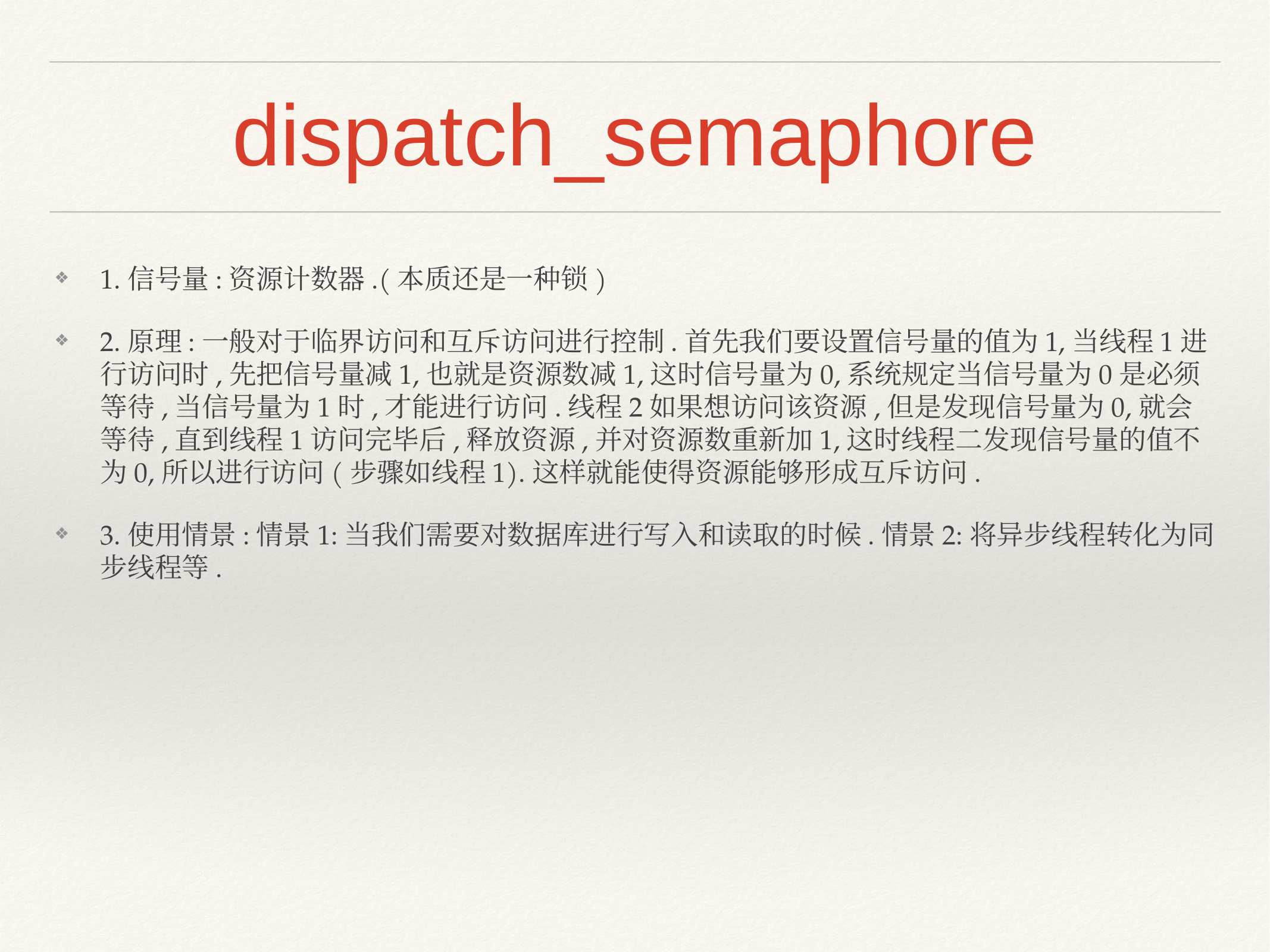

# dispatch_semaphore
1.信号量:资源计数器.(本质还是一种锁)
2.原理:一般对于临界访问和互斥访问进行控制.首先我们要设置信号量的值为1,当线程1进行访问时,先把信号量减1,也就是资源数减1,这时信号量为0,系统规定当信号量为0是必须等待,当信号量为1时,才能进行访问.线程2如果想访问该资源,但是发现信号量为0,就会等待,直到线程1访问完毕后,释放资源,并对资源数重新加1,这时线程二发现信号量的值不为0,所以进行访问(步骤如线程1).这样就能使得资源能够形成互斥访问.
3.使用情景:情景1:当我们需要对数据库进行写入和读取的时候.情景2:将异步线程转化为同步线程等.